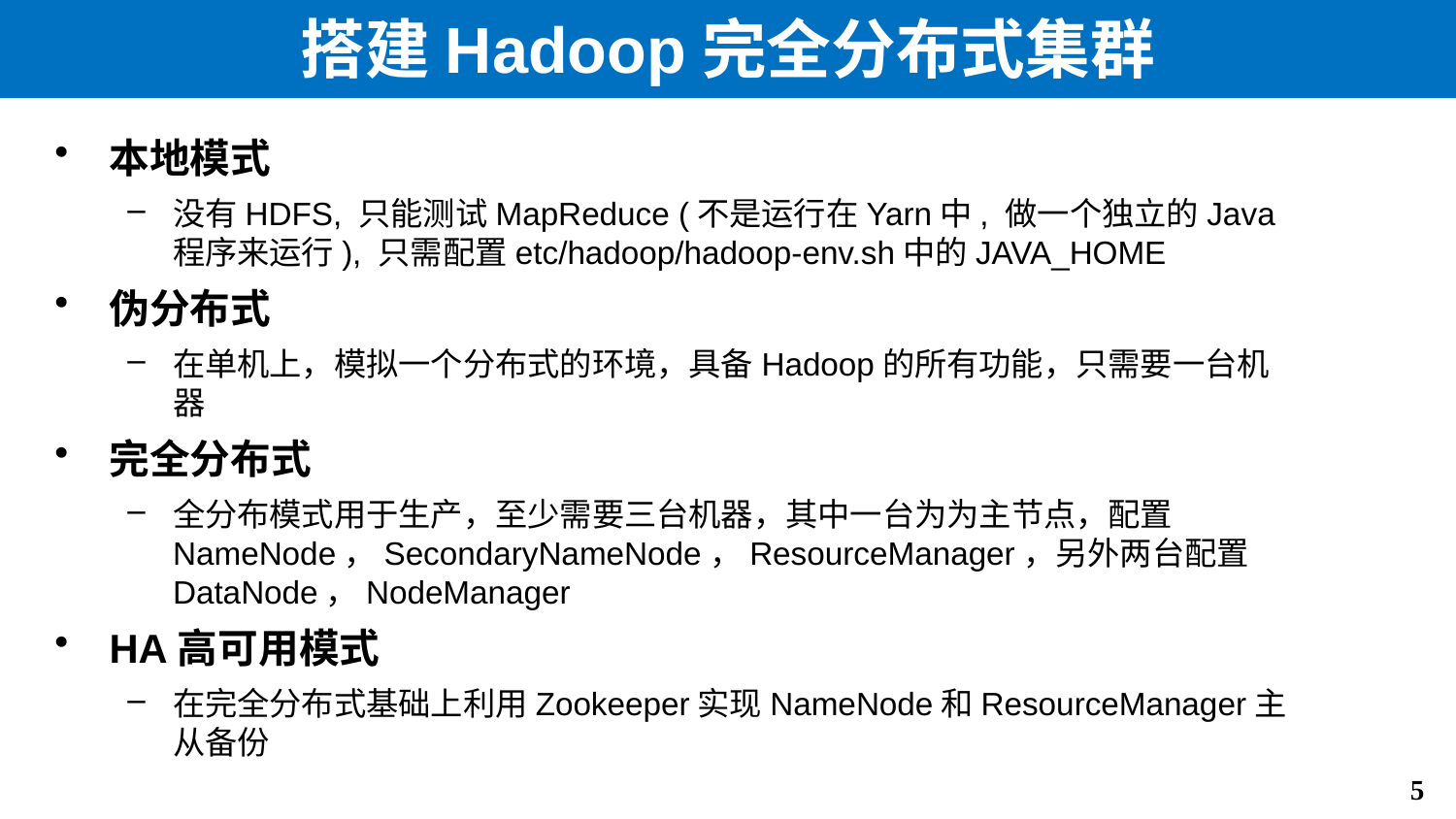

# 搭建Hadoop完全分布式集群
本地模式
没有HDFS, 只能测试MapReduce (不是运行在Yarn中, 做一个独立的Java程序来运行), 只需配置etc/hadoop/hadoop-env.sh中的JAVA_HOME
伪分布式
在单机上，模拟一个分布式的环境，具备Hadoop的所有功能，只需要一台机器
完全分布式
全分布模式用于生产，至少需要三台机器，其中一台为为主节点，配置NameNode，SecondaryNameNode，ResourceManager，另外两台配置DataNode，NodeManager
HA高可用模式
在完全分布式基础上利用Zookeeper实现NameNode和ResourceManager主从备份